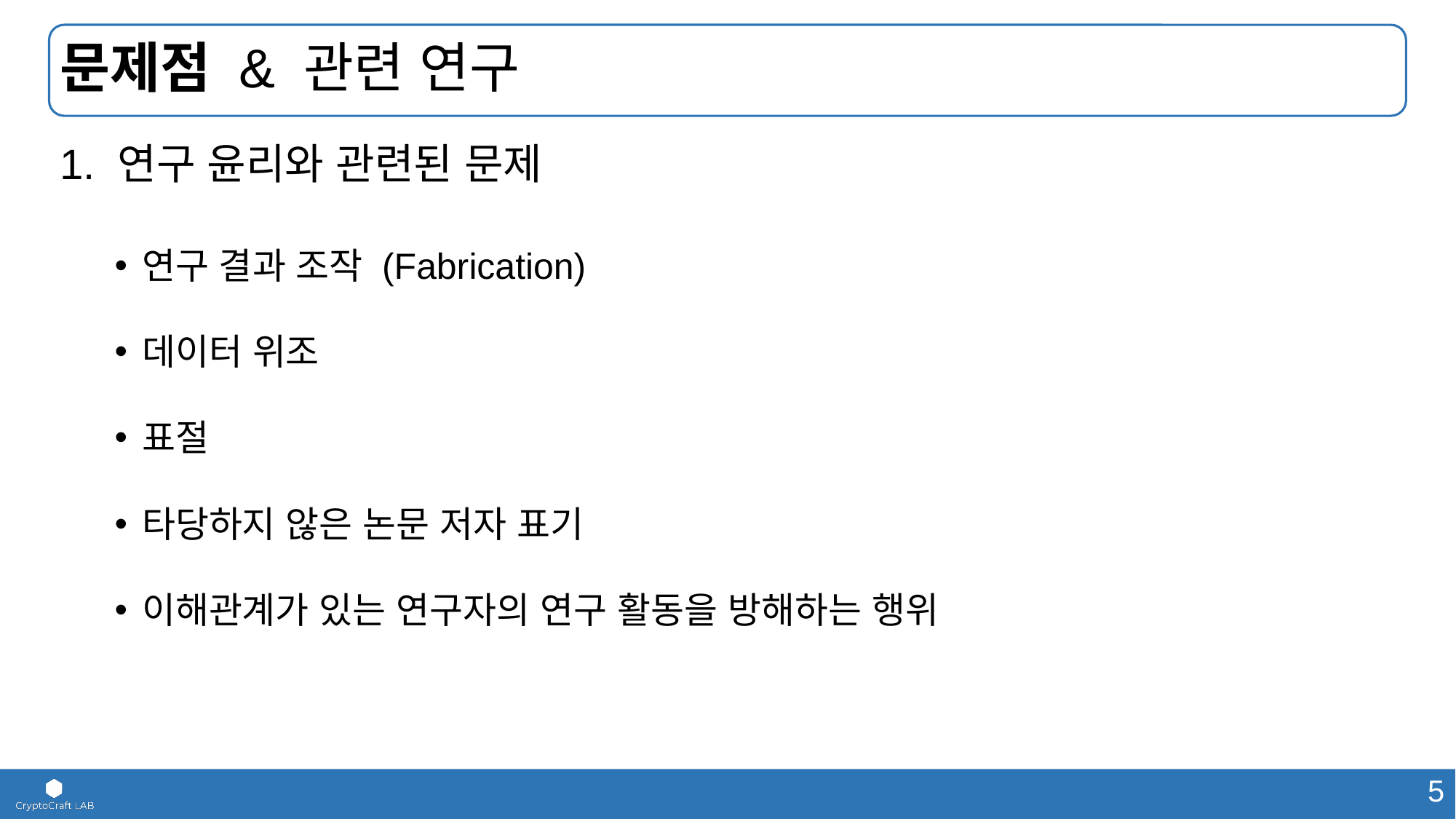

# 문제점 & 관련 연구
1. 연구 윤리와 관련된 문제
연구 결과 조작 (Fabrication)
데이터 위조
표절
타당하지 않은 논문 저자 표기
이해관계가 있는 연구자의 연구 활동을 방해하는 행위